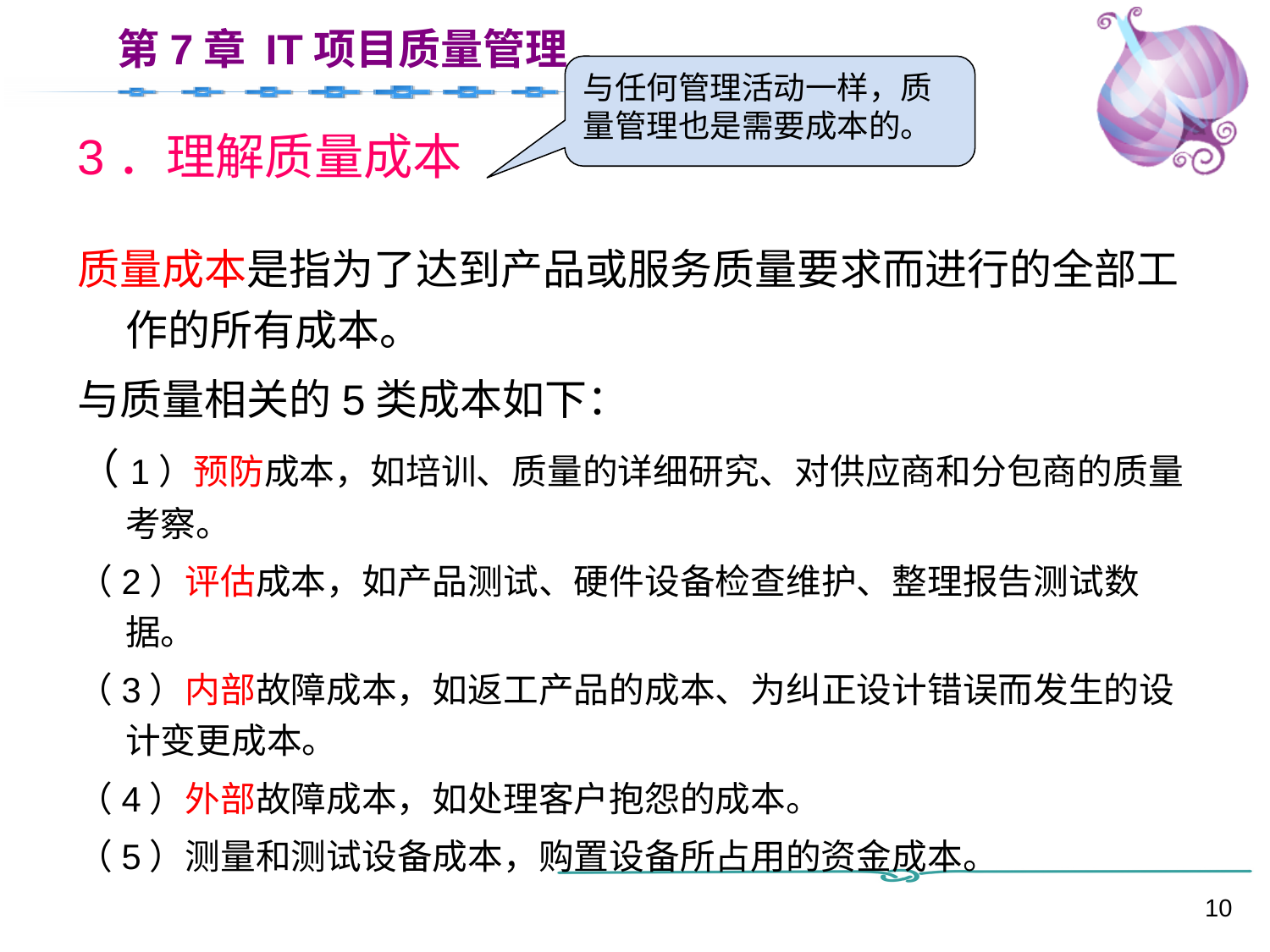

与任何管理活动一样，质量管理也是需要成本的。
# 3．理解质量成本
质量成本是指为了达到产品或服务质量要求而进行的全部工作的所有成本。
与质量相关的5类成本如下：
（1）预防成本，如培训、质量的详细研究、对供应商和分包商的质量考察。
（2）评估成本，如产品测试、硬件设备检查维护、整理报告测试数据。
（3）内部故障成本，如返工产品的成本、为纠正设计错误而发生的设计变更成本。
（4）外部故障成本，如处理客户抱怨的成本。
（5）测量和测试设备成本，购置设备所占用的资金成本。

10